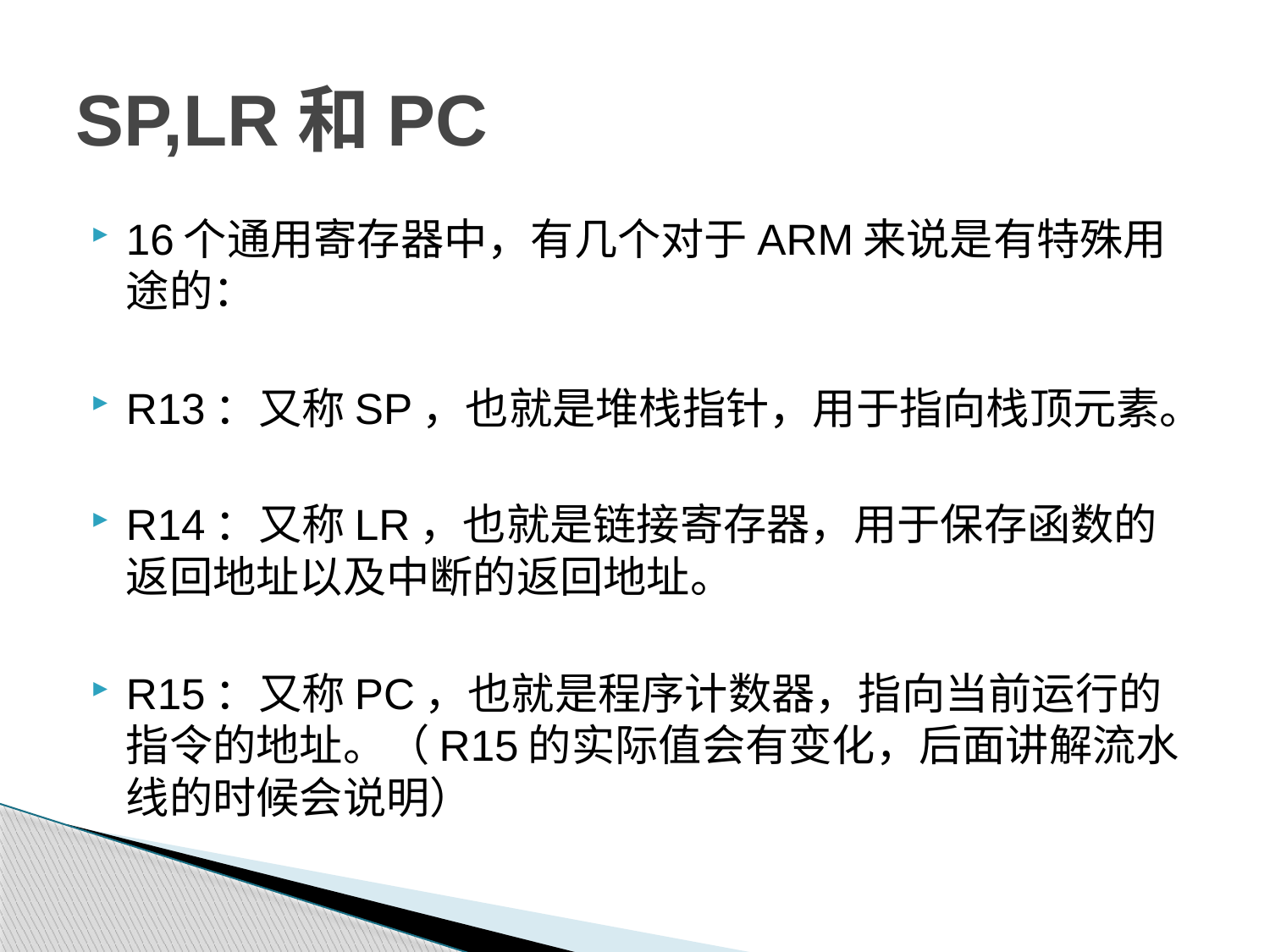

# SP,LR和PC
16个通用寄存器中，有几个对于ARM来说是有特殊用途的：

R13：又称SP，也就是堆栈指针，用于指向栈顶元素。

R14：又称LR，也就是链接寄存器，用于保存函数的返回地址以及中断的返回地址。

R15：又称PC，也就是程序计数器，指向当前运行的指令的地址。（R15的实际值会有变化，后面讲解流水线的时候会说明）